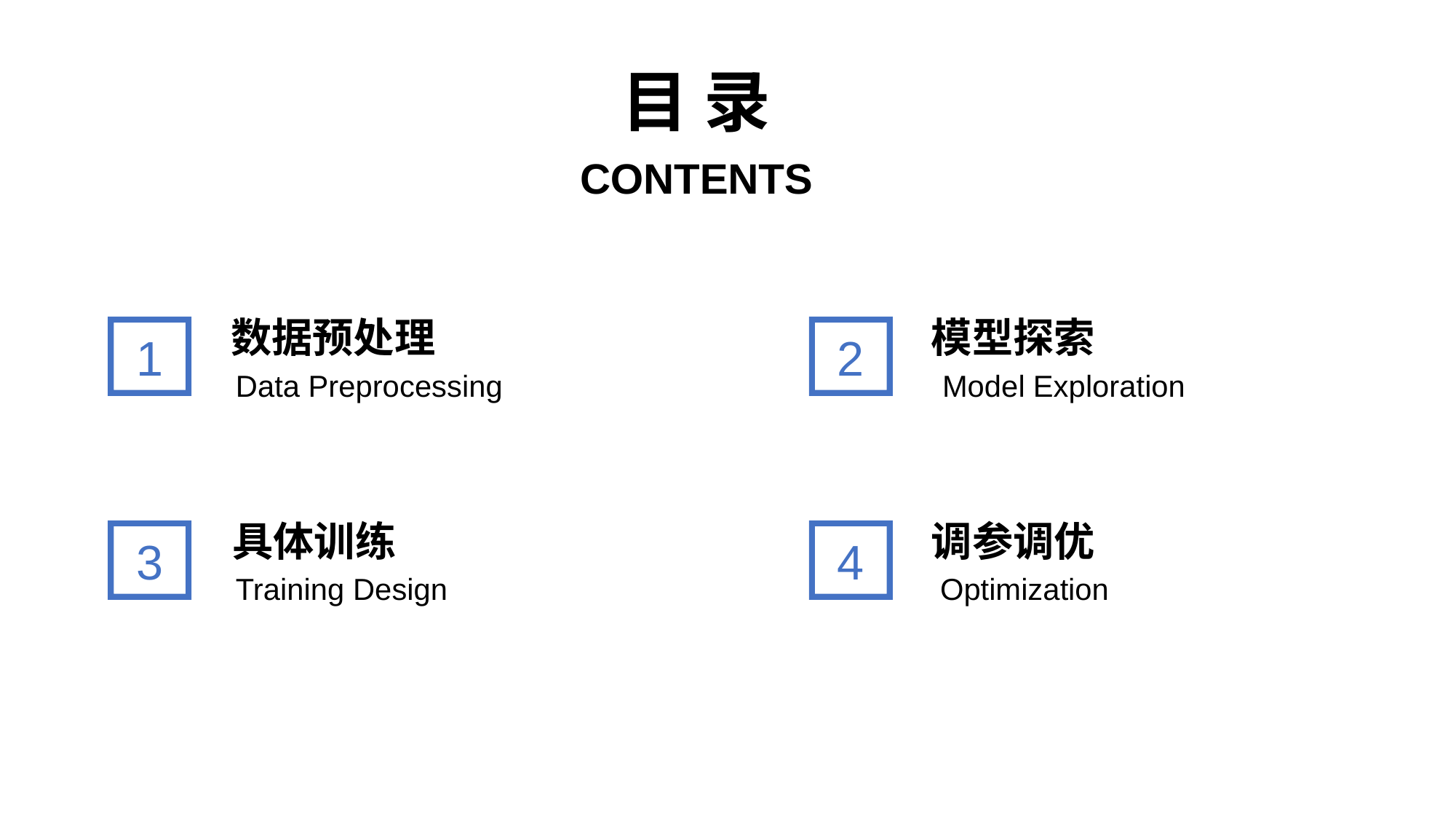

目 录
CONTENTS
数据预处理
模型探索
1
2
Data Preprocessing
Model Exploration
具体训练
调参调优
3
4
Training Design
Optimization